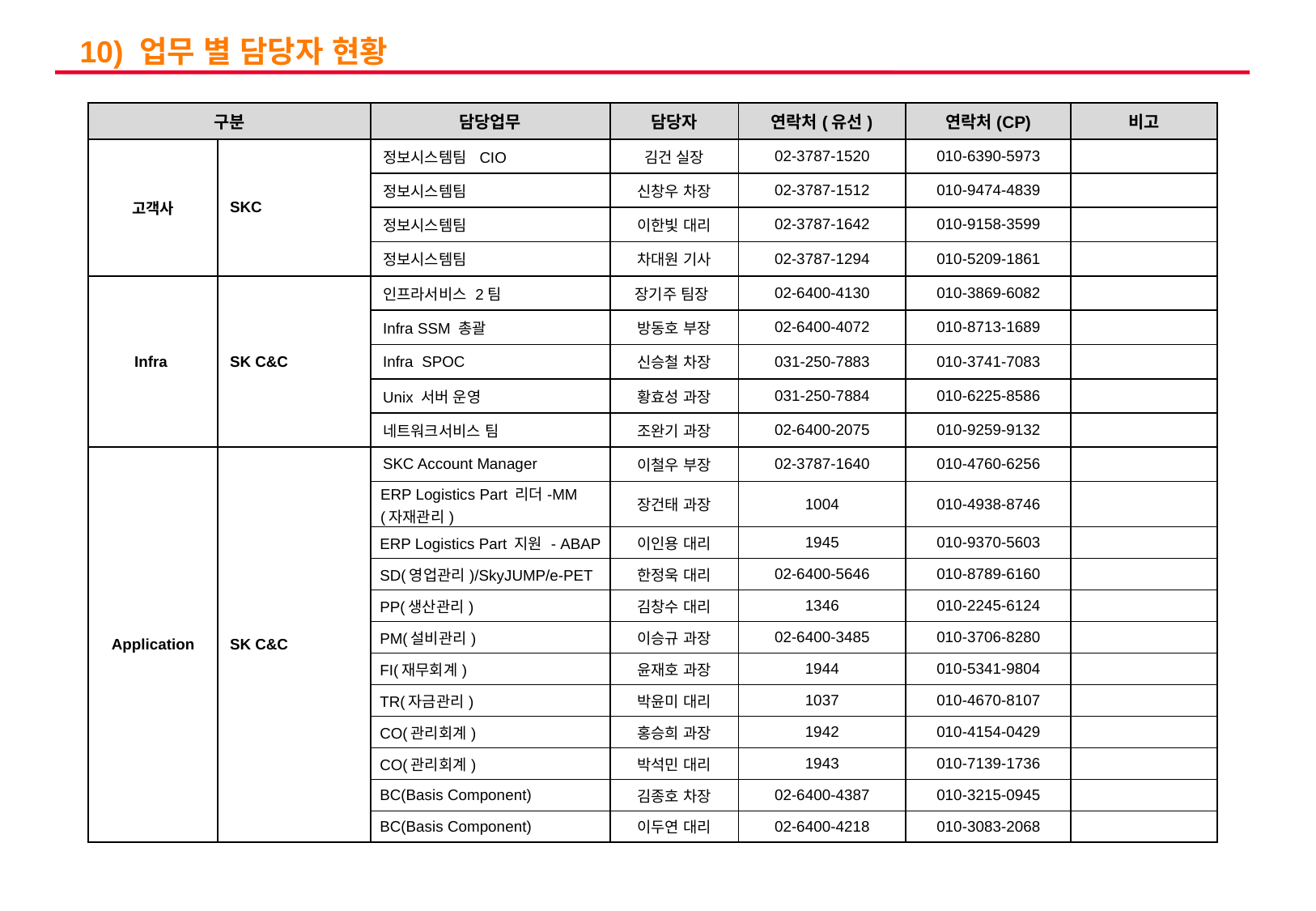

# 10) 업무 별 담당자 현황
| 구분 |  | 담당업무 | 담당자 | 연락처(유선) | 연락처(CP) | 비고 |
| --- | --- | --- | --- | --- | --- | --- |
| 고객사 | SKC | 정보시스템팀 CIO | 김건 실장 | 02-3787-1520 | 010-6390-5973 |  |
|  |  | 정보시스템팀 | 신창우 차장 | 02-3787-1512 | 010-9474-4839 |  |
|  |  | 정보시스템팀 | 이한빛 대리 | 02-3787-1642 | 010-9158-3599 |  |
|  |  | 정보시스템팀 | 차대원 기사 | 02-3787-1294 | 010-5209-1861 |  |
| Infra | SK C&C | 인프라서비스 2팀 | 장기주 팀장 | 02-6400-4130 | 010-3869-6082 |  |
|  |  | Infra SSM 총괄 | 방동호 부장 | 02-6400-4072 | 010-8713-1689 |  |
|  |  | Infra SPOC | 신승철 차장 | 031-250-7883 | 010-3741-7083 |  |
|  |  | Unix 서버 운영 | 황효성 과장 | 031-250-7884 | 010-6225-8586 |  |
|  |  | 네트워크서비스 팀 | 조완기 과장 | 02-6400-2075 | 010-9259-9132 |  |
| Application | SK C&C | SKC Account Manager | 이철우 부장 | 02-3787-1640 | 010-4760-6256 |  |
|  |  | ERP Logistics Part 리더-MM (자재관리) | 장건태 과장 | 1004 | 010-4938-8746 |  |
|  |  | ERP Logistics Part 지원 - ABAP | 이인용 대리 | 1945 | 010-9370-5603 |  |
|  |  | SD(영업관리)/SkyJUMP/e-PET | 한정욱 대리 | 02-6400-5646 | 010-8789-6160 |  |
|  |  | PP(생산관리) | 김창수 대리 | 1346 | 010-2245-6124 |  |
|  |  | PM(설비관리) | 이승규 과장 | 02-6400-3485 | 010-3706-8280 |  |
|  |  | FI(재무회계) | 윤재호 과장 | 1944 | 010-5341-9804 |  |
|  |  | TR(자금관리) | 박윤미 대리 | 1037 | 010-4670-8107 |  |
|  |  | CO(관리회계) | 홍승희 과장 | 1942 | 010-4154-0429 |  |
|  |  | CO(관리회계) | 박석민 대리 | 1943 | 010-7139-1736 |  |
|  |  | BC(Basis Component) | 김종호 차장 | 02-6400-4387 | 010-3215-0945 |  |
|  |  | BC(Basis Component) | 이두연 대리 | 02-6400-4218 | 010-3083-2068 |  |